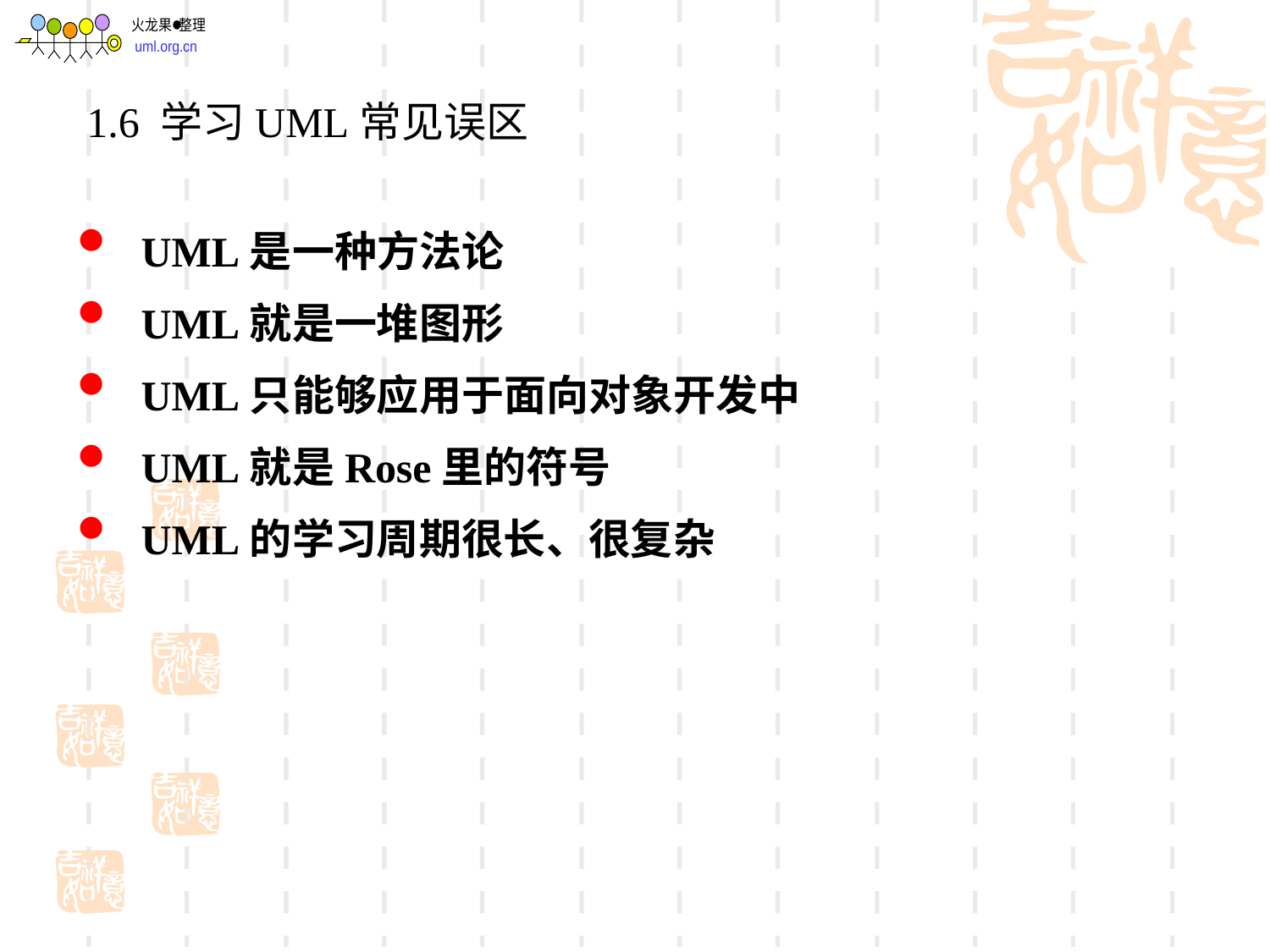

1.6 学习UML常见误区
UML是一种方法论
UML就是一堆图形
UML只能够应用于面向对象开发中
UML就是Rose里的符号
UML的学习周期很长、很复杂